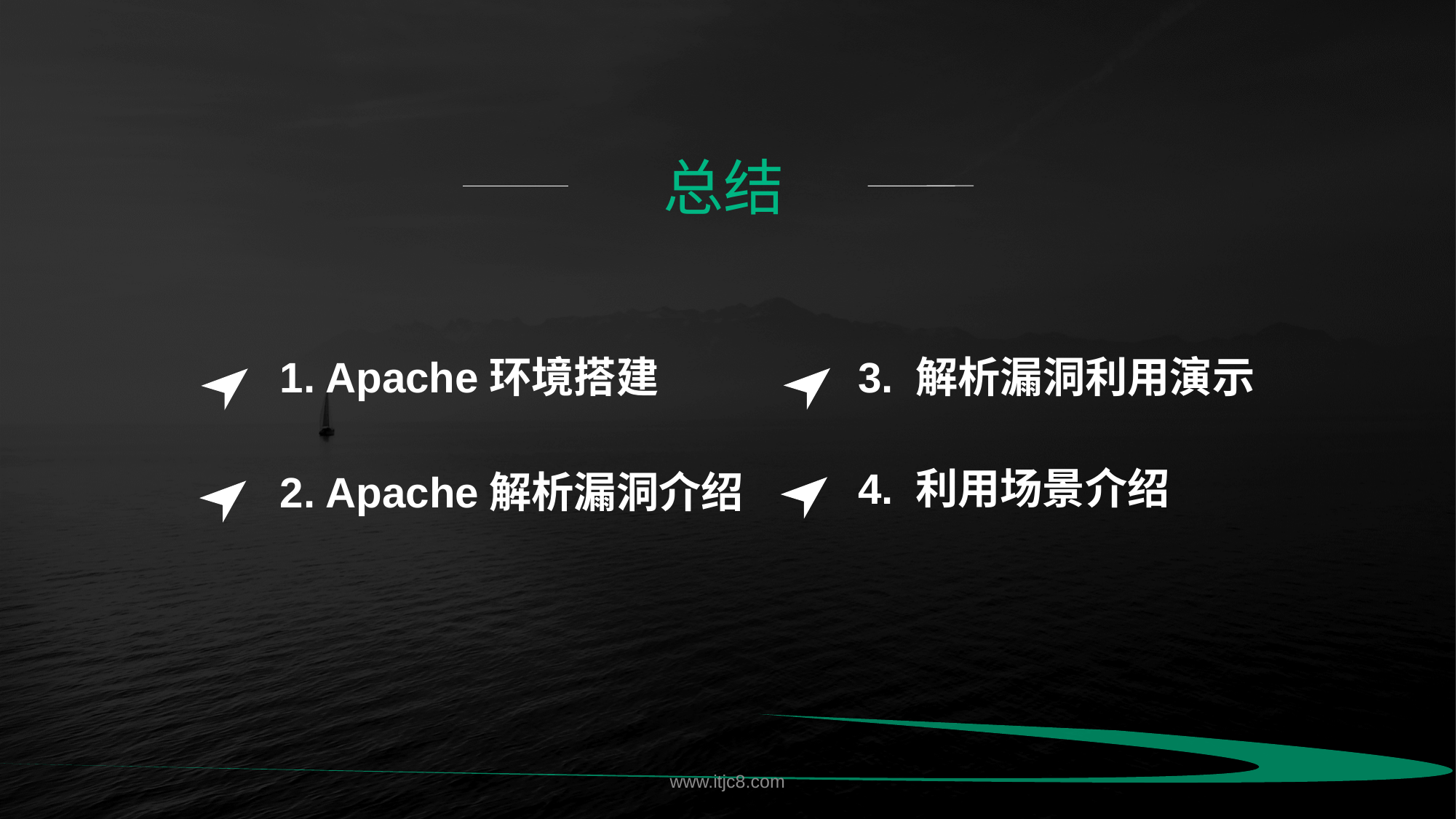

总结
3. 解析漏洞利用演示

4. 利用场景介绍

1. Apache环境搭建

2. Apache解析漏洞介绍

www.itjc8.com